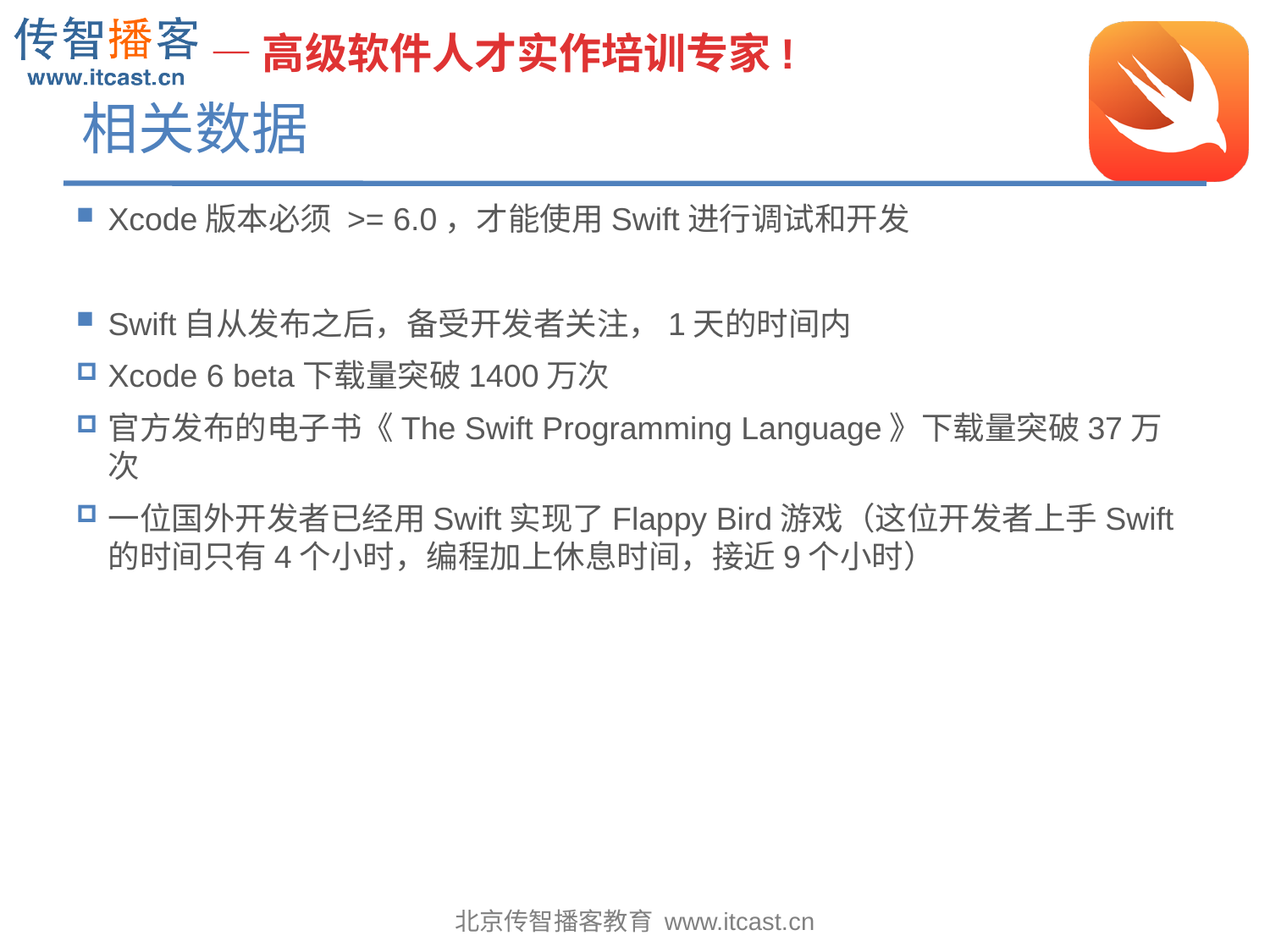

# 相关数据
Xcode版本必须 >= 6.0，才能使用Swift进行调试和开发

Swift自从发布之后，备受开发者关注，1天的时间内
Xcode 6 beta下载量突破1400万次
官方发布的电子书《The Swift Programming Language》下载量突破37万次
一位国外开发者已经用Swift实现了Flappy Bird游戏（这位开发者上手Swift的时间只有4个小时，编程加上休息时间，接近9个小时）